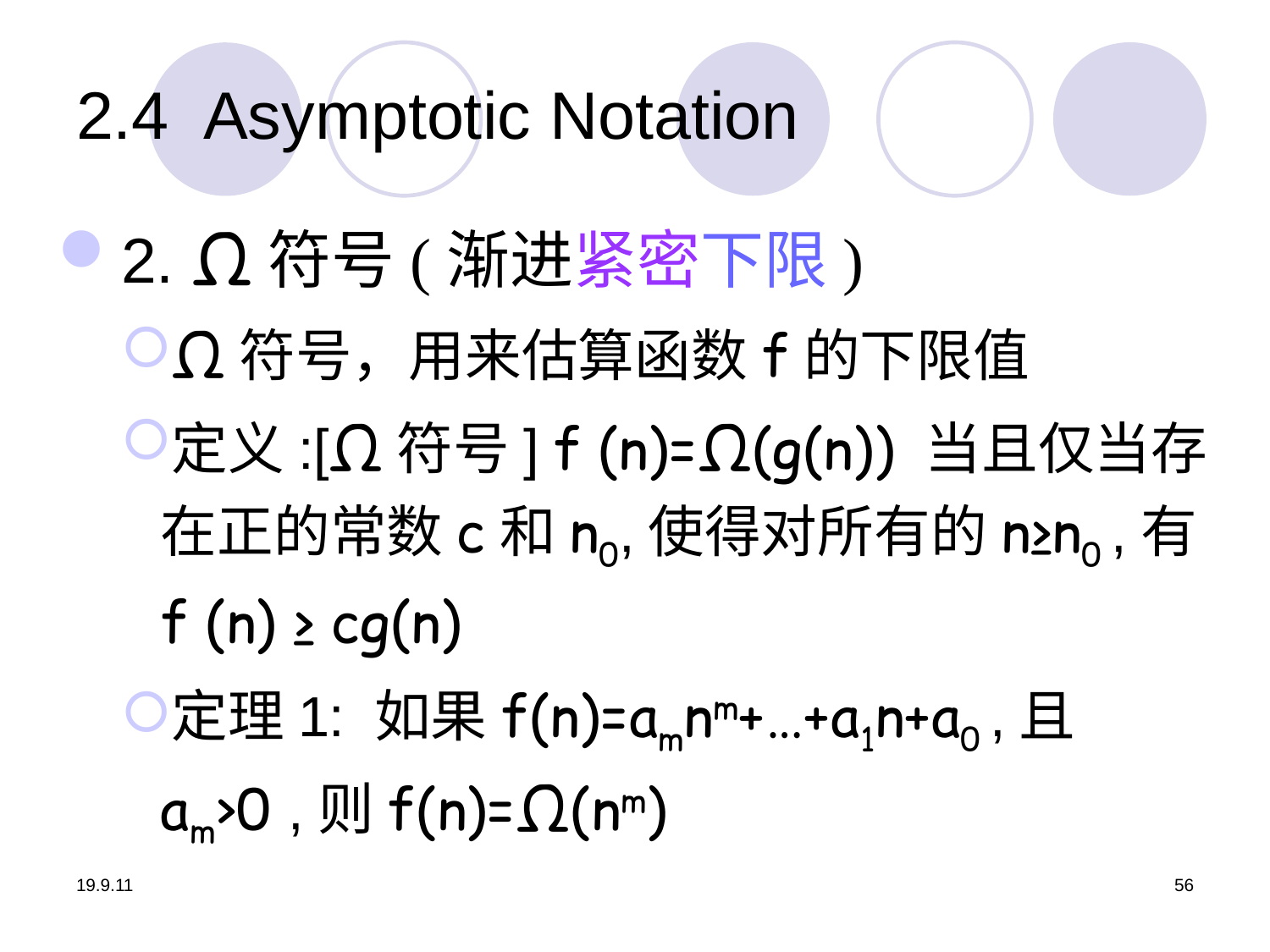

# 2.4	Asymptotic Notation
2. Ω符号(渐进紧密下限)
Ω符号，用来估算函数f的下限值
定义:[Ω符号] f (n)=Ω(g(n)) 当且仅当存在正的常数c和n0,使得对所有的n≥n0 ,有 f (n) ≥ cg(n)
定理1: 如果f(n)=amnm+…+a1n+a0 ,且am>0 ,则f(n)=Ω(nm)
19.9.11
56